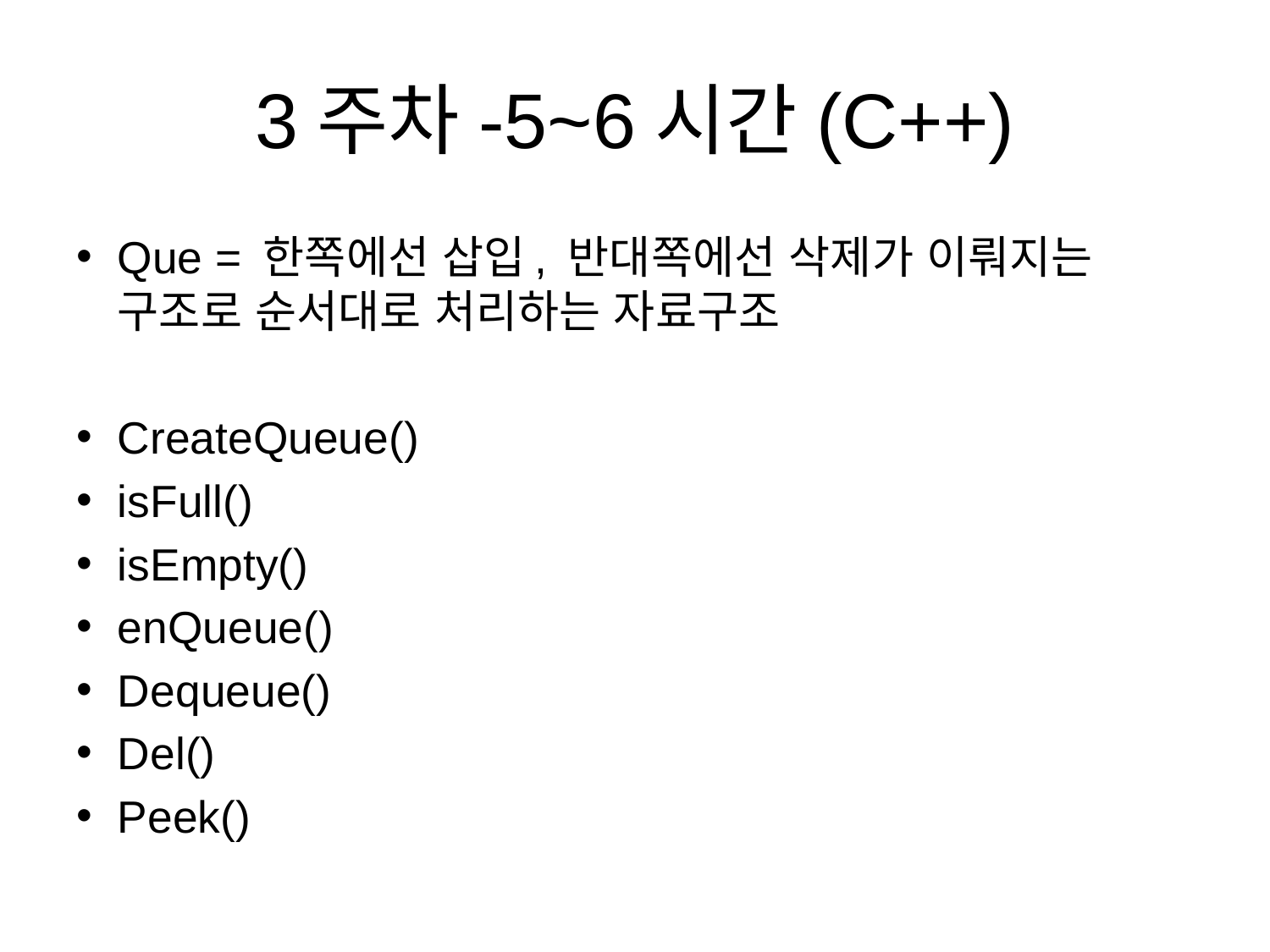

# 3주차-5~6시간(C++)
Que = 한쪽에선 삽입, 반대쪽에선 삭제가 이뤄지는 구조로 순서대로 처리하는 자료구조

CreateQueue()
isFull()
isEmpty()
enQueue()
Dequeue()
Del()
Peek()